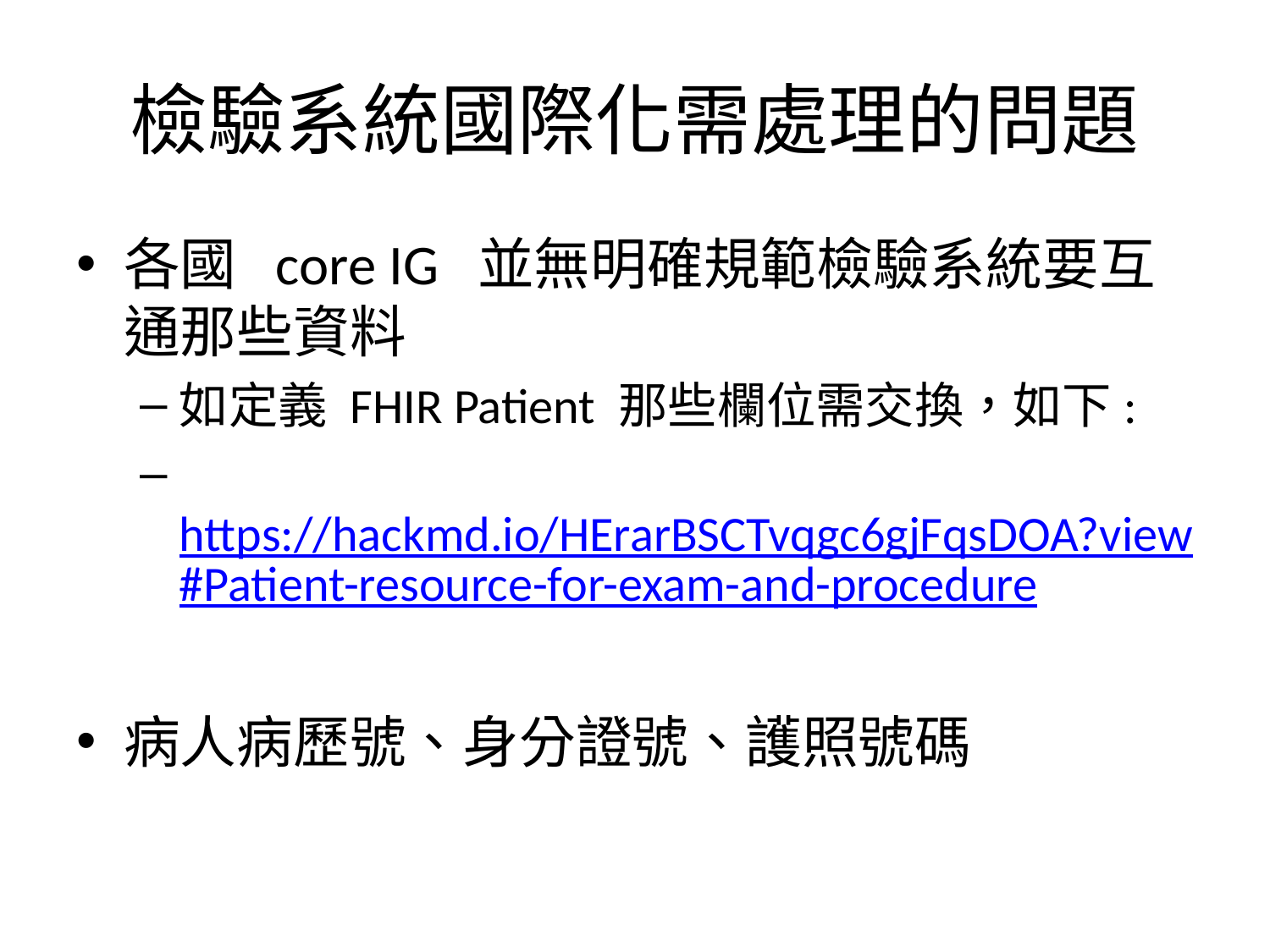

# 檢驗系統國際化需處理的問題
各國  core IG  並無明確規範檢驗系統要互通那些資料
如定義 FHIR Patient 那些欄位需交換，如下:
 https://hackmd.io/HErarBSCTvqgc6gjFqsDOA?view#Patient-resource-for-exam-and-procedure

病人病歷號、身分證號、護照號碼